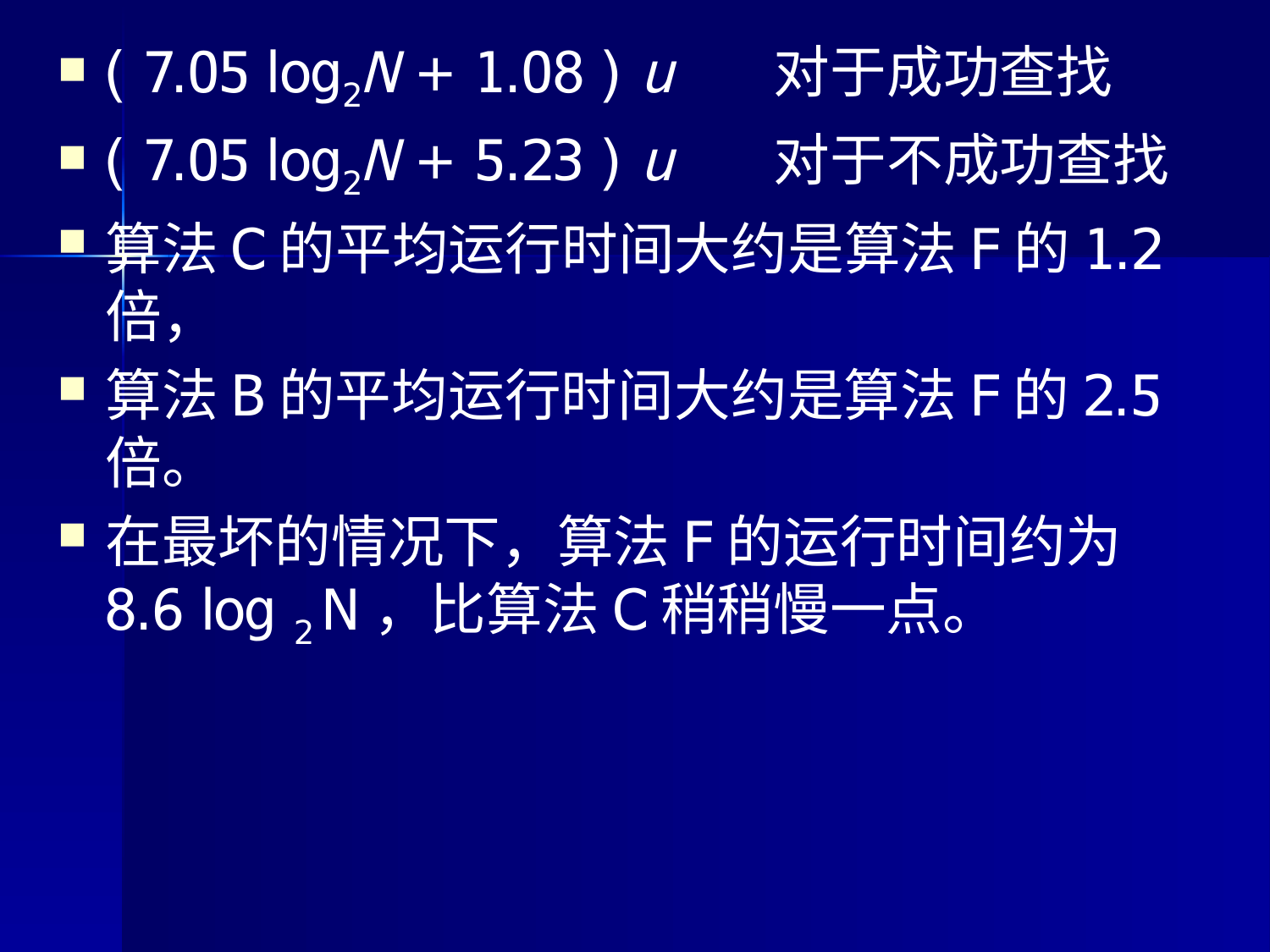

( 7.05 log2N + 1.08 ) u     对于成功查找
( 7.05 log2N + 5.23 ) u     对于不成功查找
算法C的平均运行时间大约是算法F的1.2倍，
算法B的平均运行时间大约是算法F的2.5倍。
在最坏的情况下，算法F的运行时间约为8.6 log 2 N，比算法C稍稍慢一点。